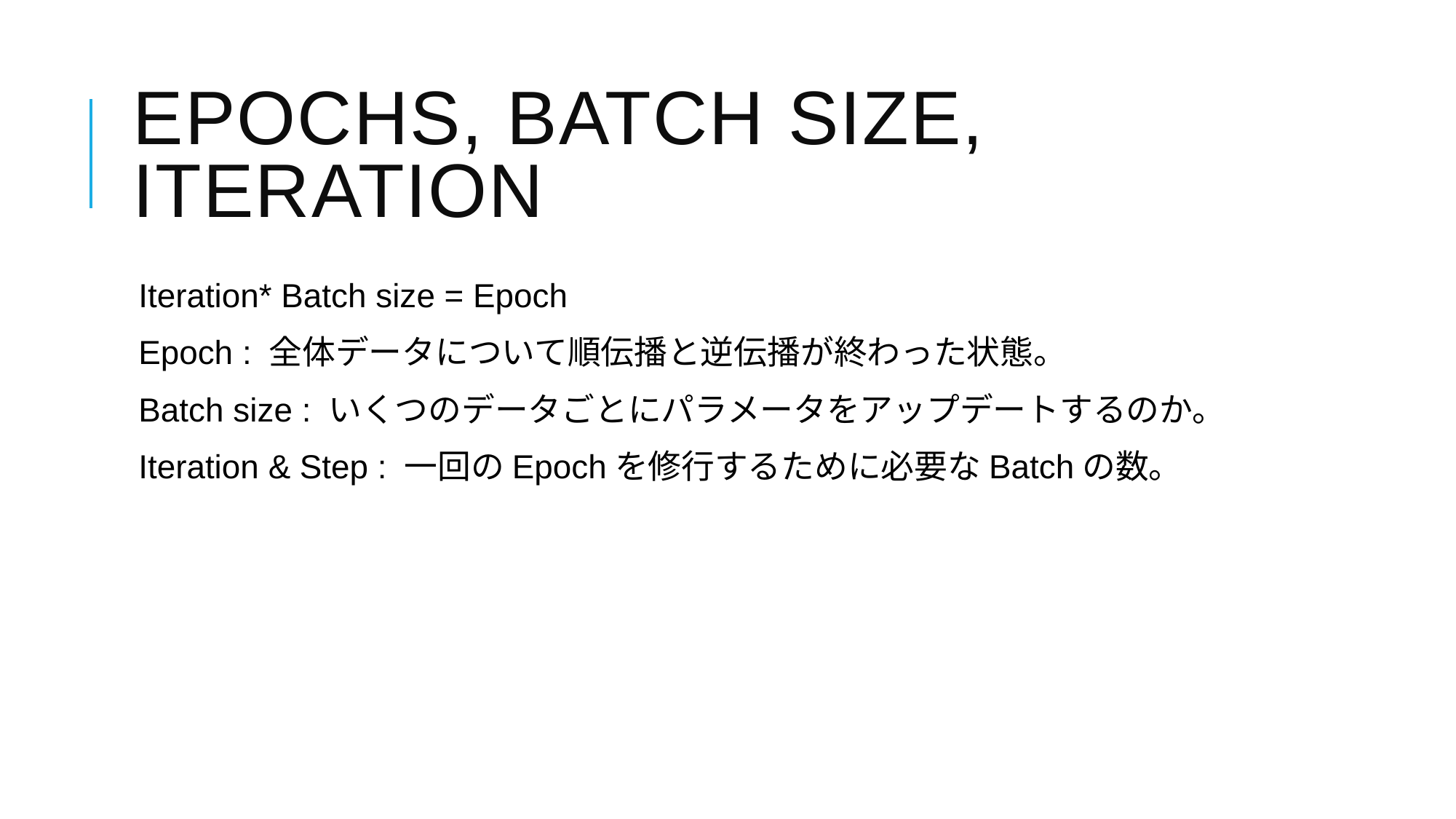

# Epochs, Batch Size, Iteration
Iteration* Batch size = Epoch
Epoch : 全体データについて順伝播と逆伝播が終わった状態。
Batch size : いくつのデータごとにパラメータをアップデートするのか。
Iteration & Step : 一回のEpochを修行するために必要なBatchの数。